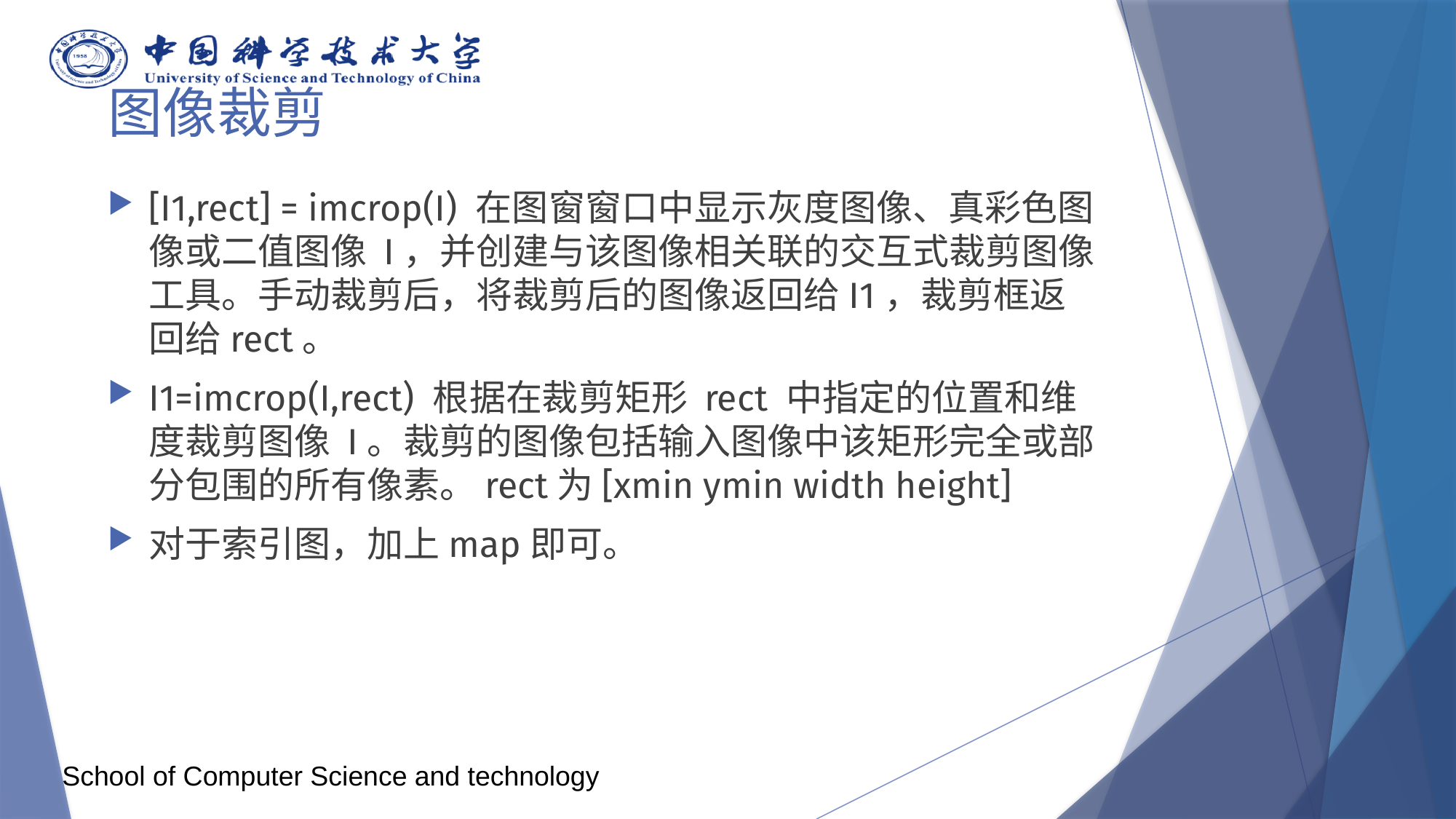

# 图像裁剪
[I1,rect] = imcrop(I) 在图窗窗口中显示灰度图像、真彩色图像或二值图像 I，并创建与该图像相关联的交互式裁剪图像工具。手动裁剪后，将裁剪后的图像返回给I1，裁剪框返回给rect。
I1=imcrop(I,rect) 根据在裁剪矩形 rect 中指定的位置和维度裁剪图像 I。裁剪的图像包括输入图像中该矩形完全或部分包围的所有像素。rect为[xmin ymin width height]
对于索引图，加上map即可。